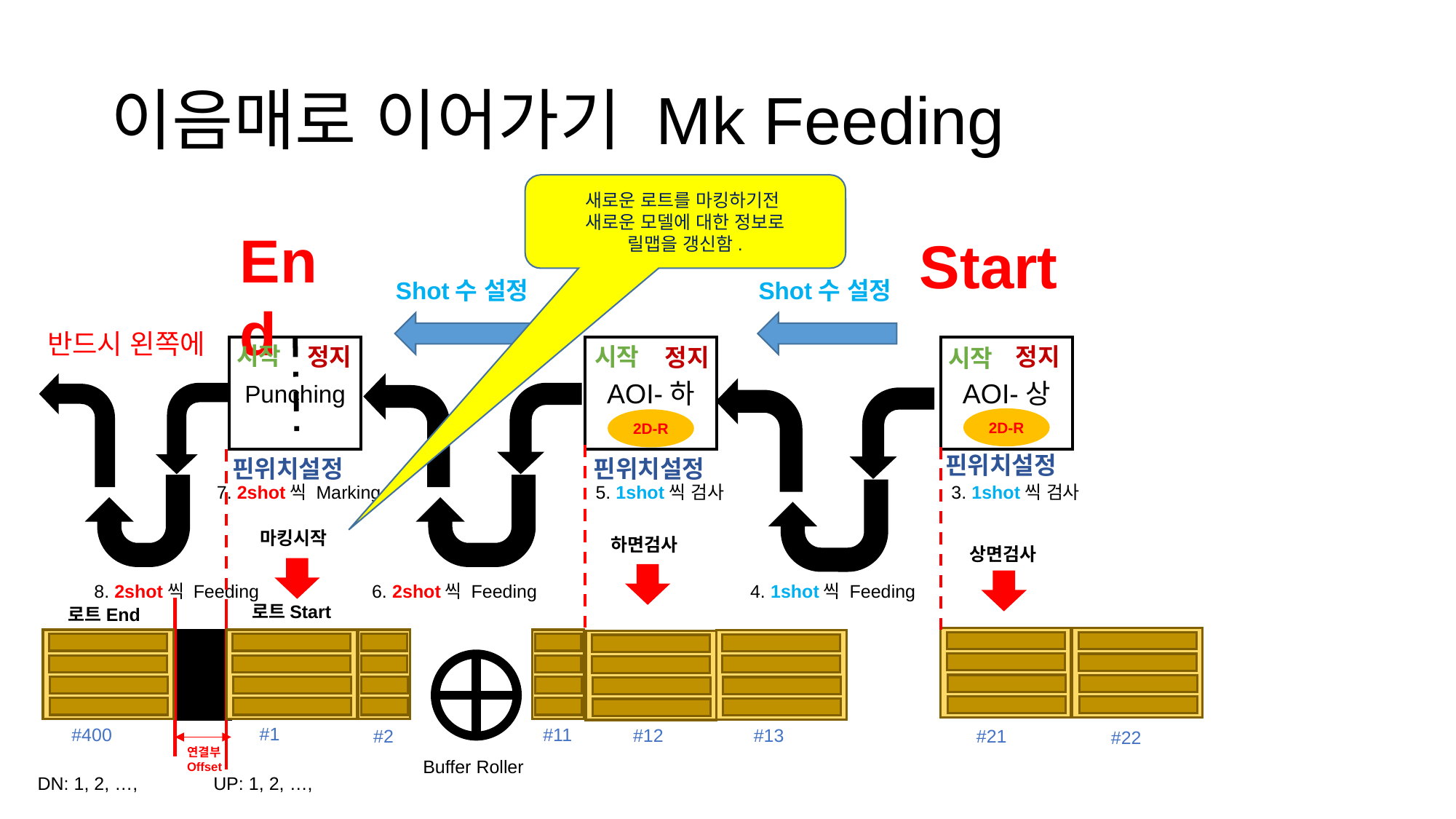

# 이음매로 이어가기 Mk Feeding
새로운 로트를 마킹하기전
새로운 모델에 대한 정보로
릴맵을 갱신함.
End
Start
Shot수 설정

Shot수 설정

반드시 왼쪽에
시작
정지
정지
시작
AOI-하
정지
AOI-상
Punching
시작

2D-R
2D-R
핀위치설정
핀위치설정
핀위치설정
7. 2shot씩 Marking
5. 1shot씩 검사
3. 1shot씩 검사
8. 2shot씩 Feeding
6. 2shot씩 Feeding
4. 1shot씩 Feeding

Buffer Roller
상면검사

#21
#22

마킹시작
하면검사

로트Start
로트End

#1
#11
#400
#13
#12
#2
연결부
Offset
UP: 1, 2, …,
DN: 1, 2, …,